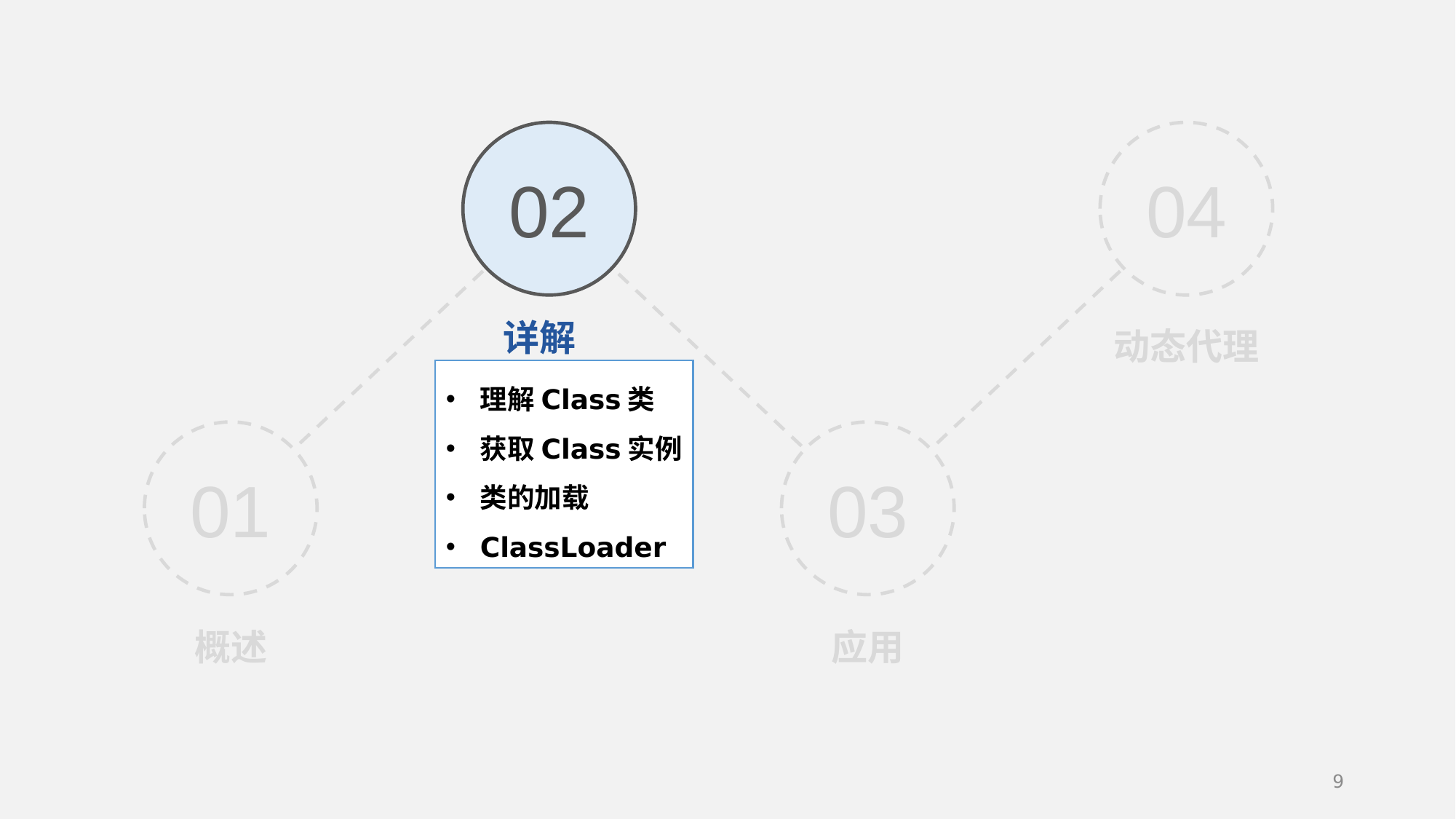

02
04
详解
动态代理
理解Class类
获取Class实例
类的加载
ClassLoader
01
03
概述
应用

9